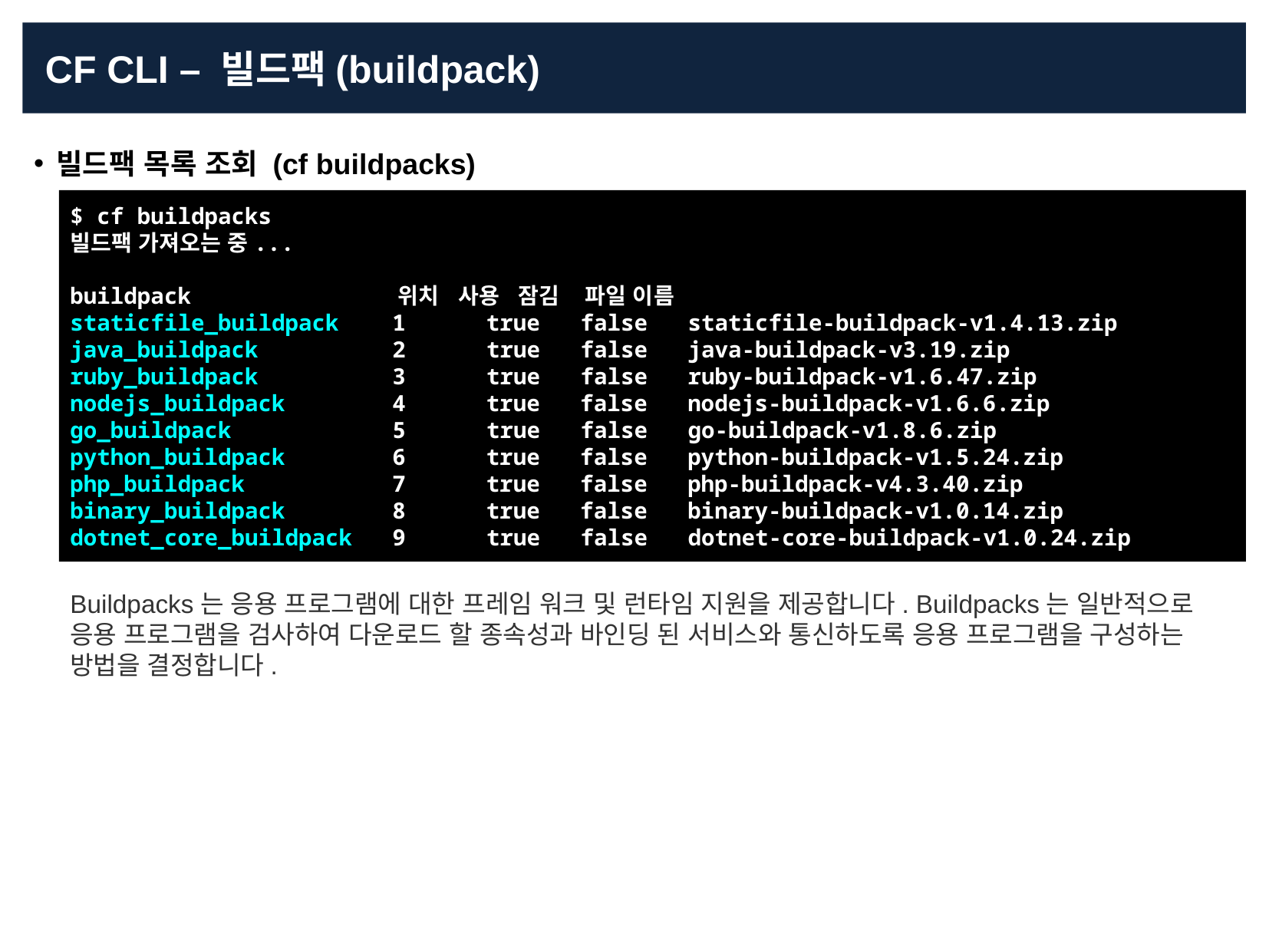

CF CLI – 빌드팩(buildpack)
빌드팩 목록 조회 (cf buildpacks)
$ cf buildpacks
빌드팩 가져오는 중...

buildpack               위치   사용   잠김    파일 이름
staticfile_buildpack    1      true   false   staticfile-buildpack-v1.4.13.zip
java_buildpack          2      true   false   java-buildpack-v3.19.zip
ruby_buildpack          3      true   false   ruby-buildpack-v1.6.47.zip
nodejs_buildpack        4      true   false   nodejs-buildpack-v1.6.6.zip
go_buildpack            5      true   false   go-buildpack-v1.8.6.zip
python_buildpack        6      true   false   python-buildpack-v1.5.24.zip
php_buildpack           7      true   false   php-buildpack-v4.3.40.zip
binary_buildpack        8      true   false   binary-buildpack-v1.0.14.zip
dotnet_core_buildpack   9      true   false   dotnet-core-buildpack-v1.0.24.zip
Buildpacks는 응용 프로그램에 대한 프레임 워크 및 런타임 지원을 제공합니다. Buildpacks는 일반적으로 응용 프로그램을 검사하여 다운로드 할 종속성과 바인딩 된 서비스와 통신하도록 응용 프로그램을 구성하는 방법을 결정합니다.